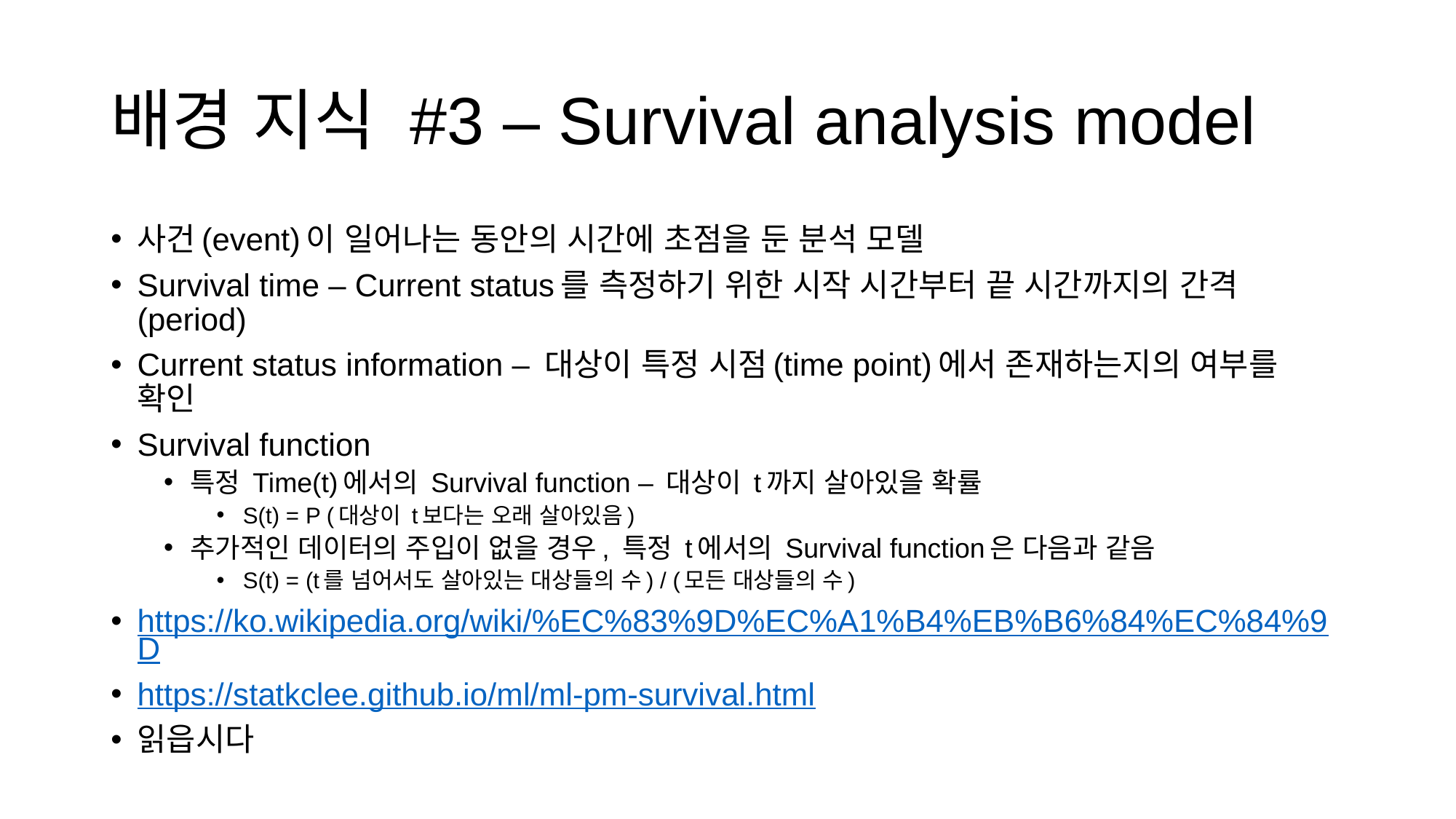

# 배경 지식 #3 – Survival analysis model
사건(event)이 일어나는 동안의 시간에 초점을 둔 분석 모델
Survival time – Current status를 측정하기 위한 시작 시간부터 끝 시간까지의 간격(period)
Current status information – 대상이 특정 시점(time point)에서 존재하는지의 여부를 확인
Survival function
특정 Time(t)에서의 Survival function – 대상이 t까지 살아있을 확률
S(t) = P (대상이 t보다는 오래 살아있음)
추가적인 데이터의 주입이 없을 경우, 특정 t에서의 Survival function은 다음과 같음
S(t) = (t를 넘어서도 살아있는 대상들의 수) / (모든 대상들의 수)
https://ko.wikipedia.org/wiki/%EC%83%9D%EC%A1%B4%EB%B6%84%EC%84%9D
https://statkclee.github.io/ml/ml-pm-survival.html
읽읍시다